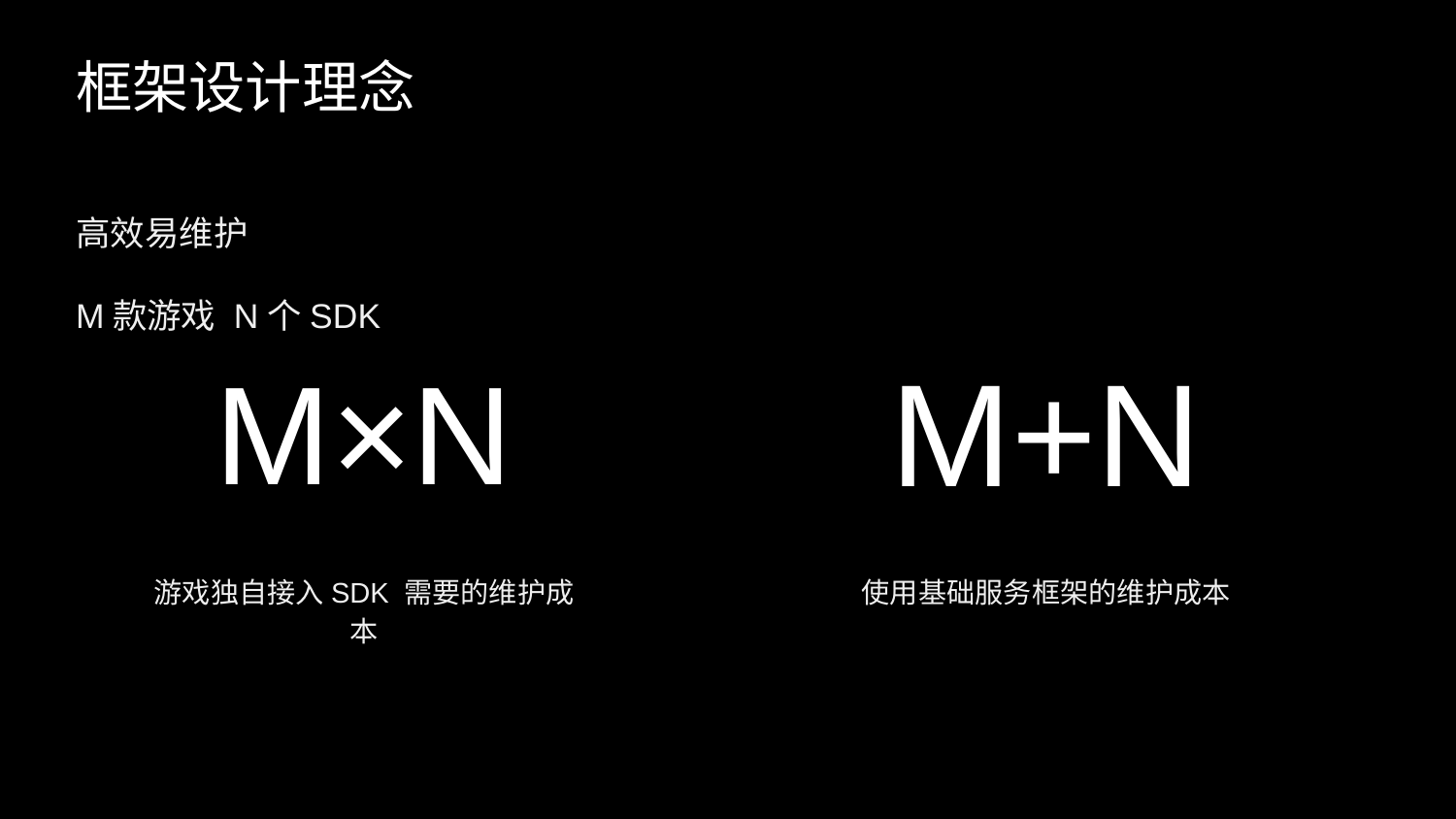

# 框架设计理念
高效易维护
M款游戏 N个SDK
M×N
游戏独自接入SDK 需要的维护成本
M+N
使用基础服务框架的维护成本